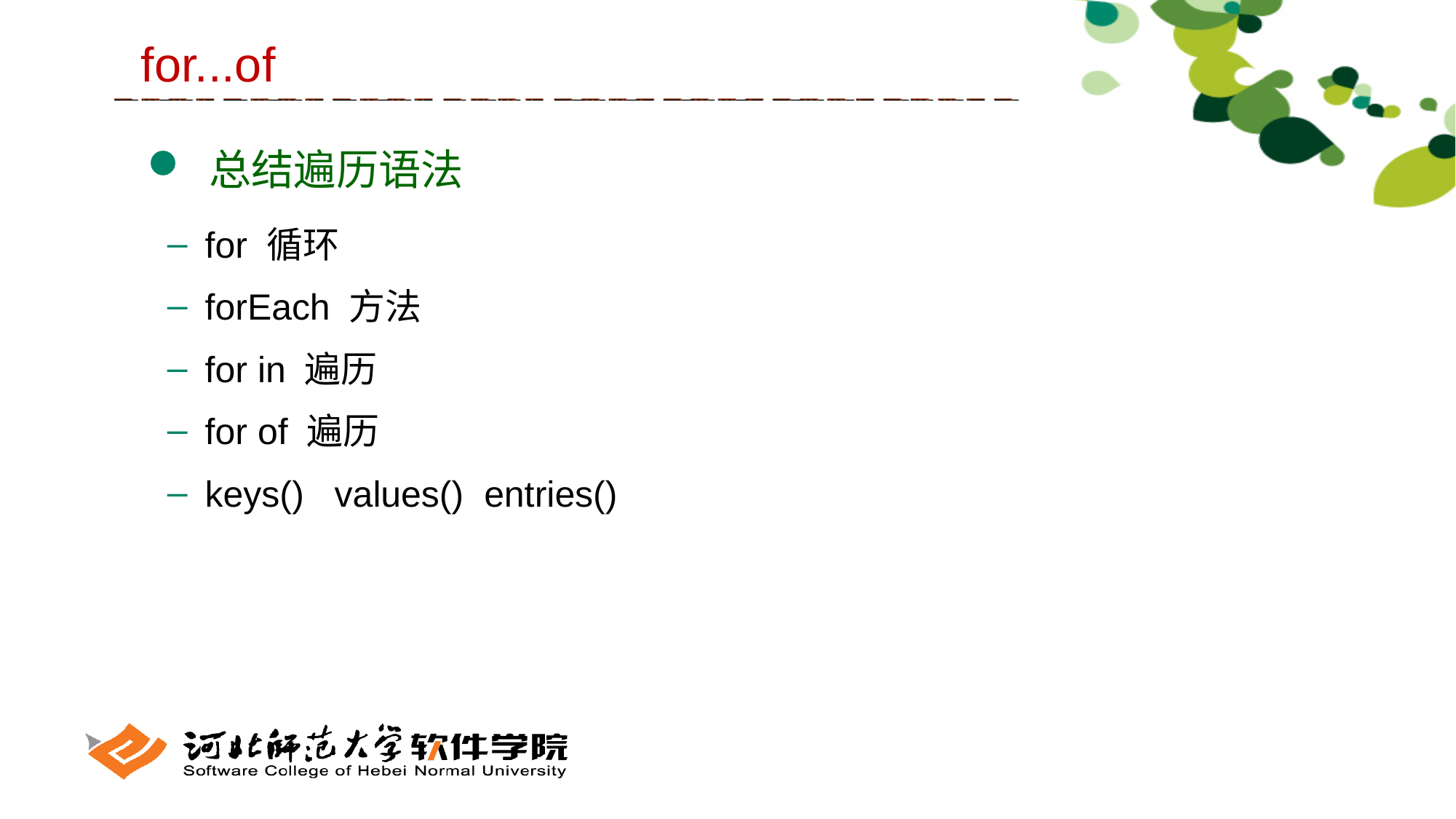

for...of

 总结遍历语法
 for 循环
 forEach 方法
 for in 遍历
 for of 遍历
 keys()   values()  entries()